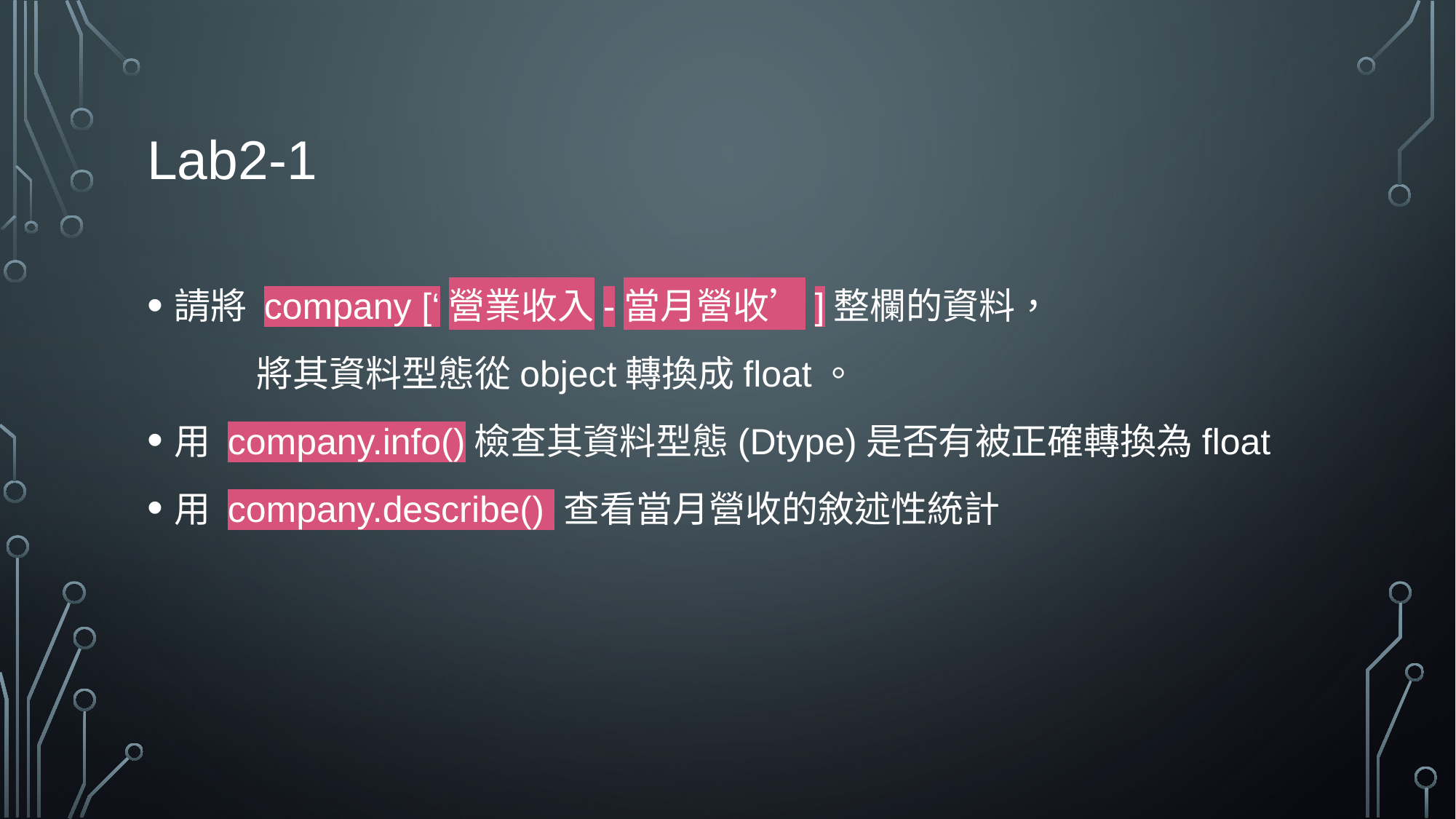

# Lab2-1
請將 company [‘營業收入-當月營收’]整欄的資料，
	將其資料型態從object轉換成float。
用 company.info()檢查其資料型態(Dtype)是否有被正確轉換為float
用 company.describe() 查看當月營收的敘述性統計